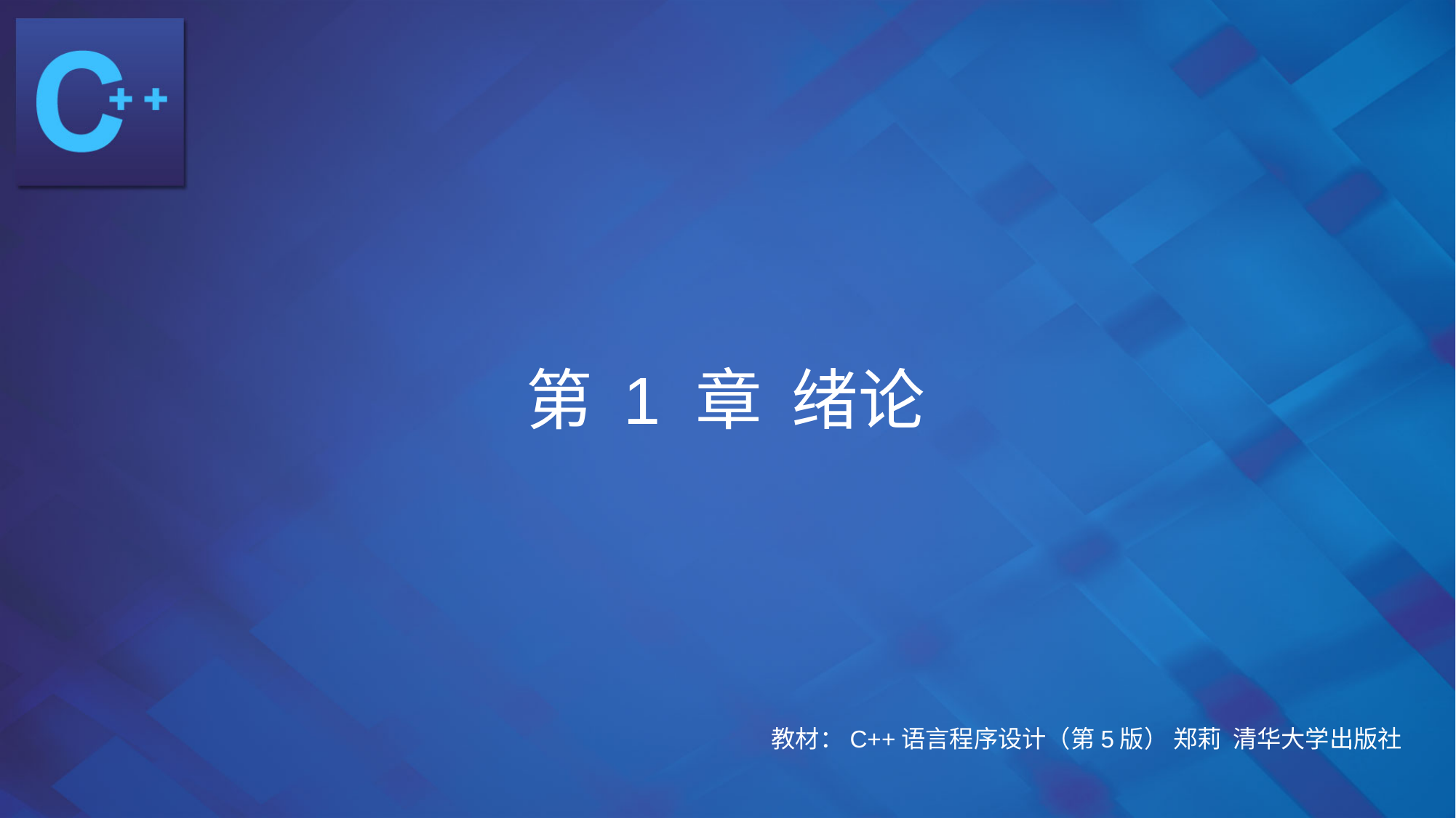

# 第 1 章  绪论

教材：C++语言程序设计（第5版） 郑莉  清华大学出版社